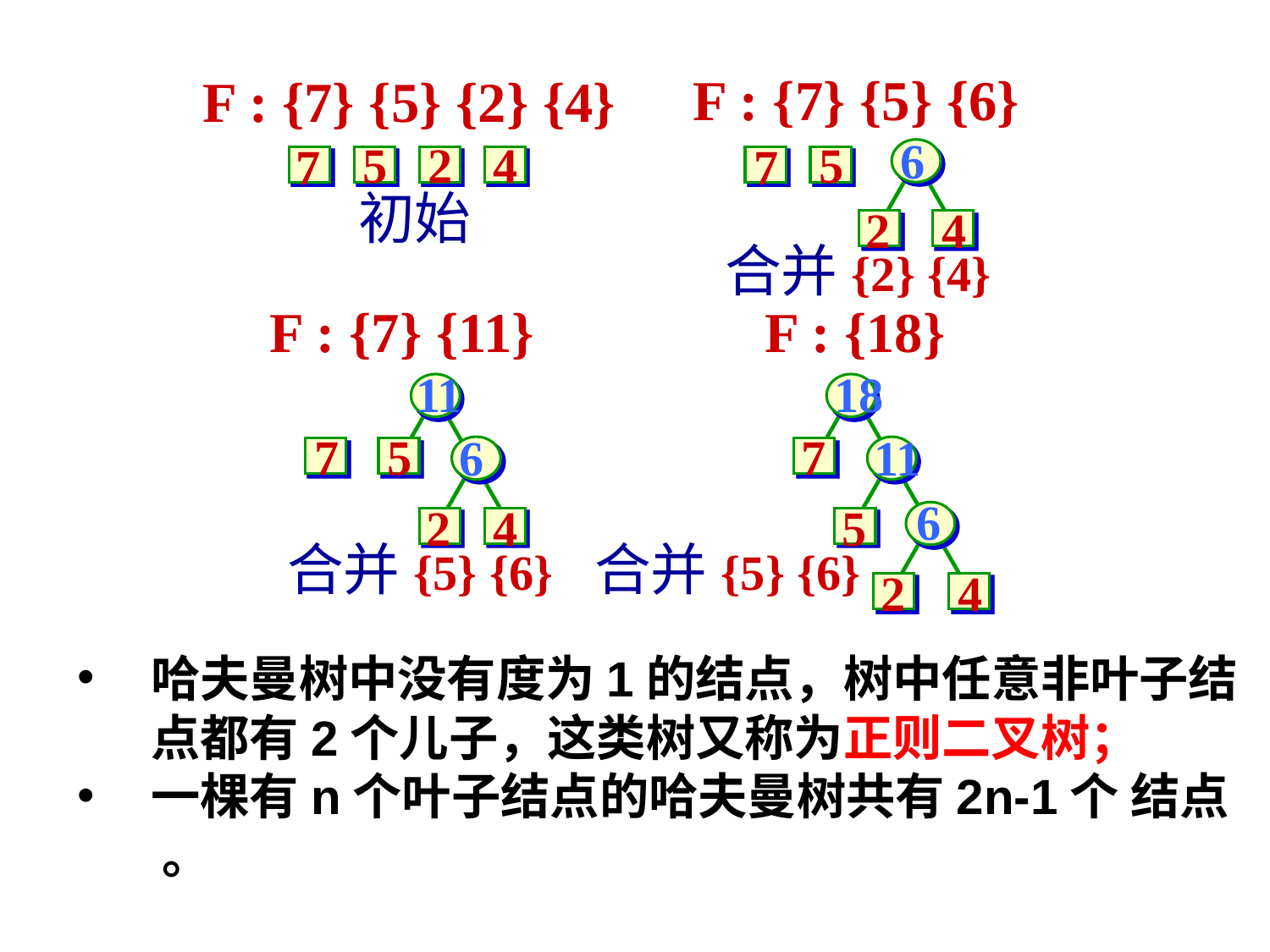

F : {7} {5} {6}
F : {7} {5} {2} {4}
6
5
2
4
5

7
7

初始
2
4

合并{2} {4}
F : {7} {11}
F : {18}
11
18

11
7
5
7
6

6
2
4
5

合并{5} {6}
合并{5} {6}
2
4

哈夫曼树中没有度为1的结点，树中任意非叶子结点都有2个儿子，这类树又称为正则二叉树；
一棵有n个叶子结点的哈夫曼树共有2n-1个 结点 。